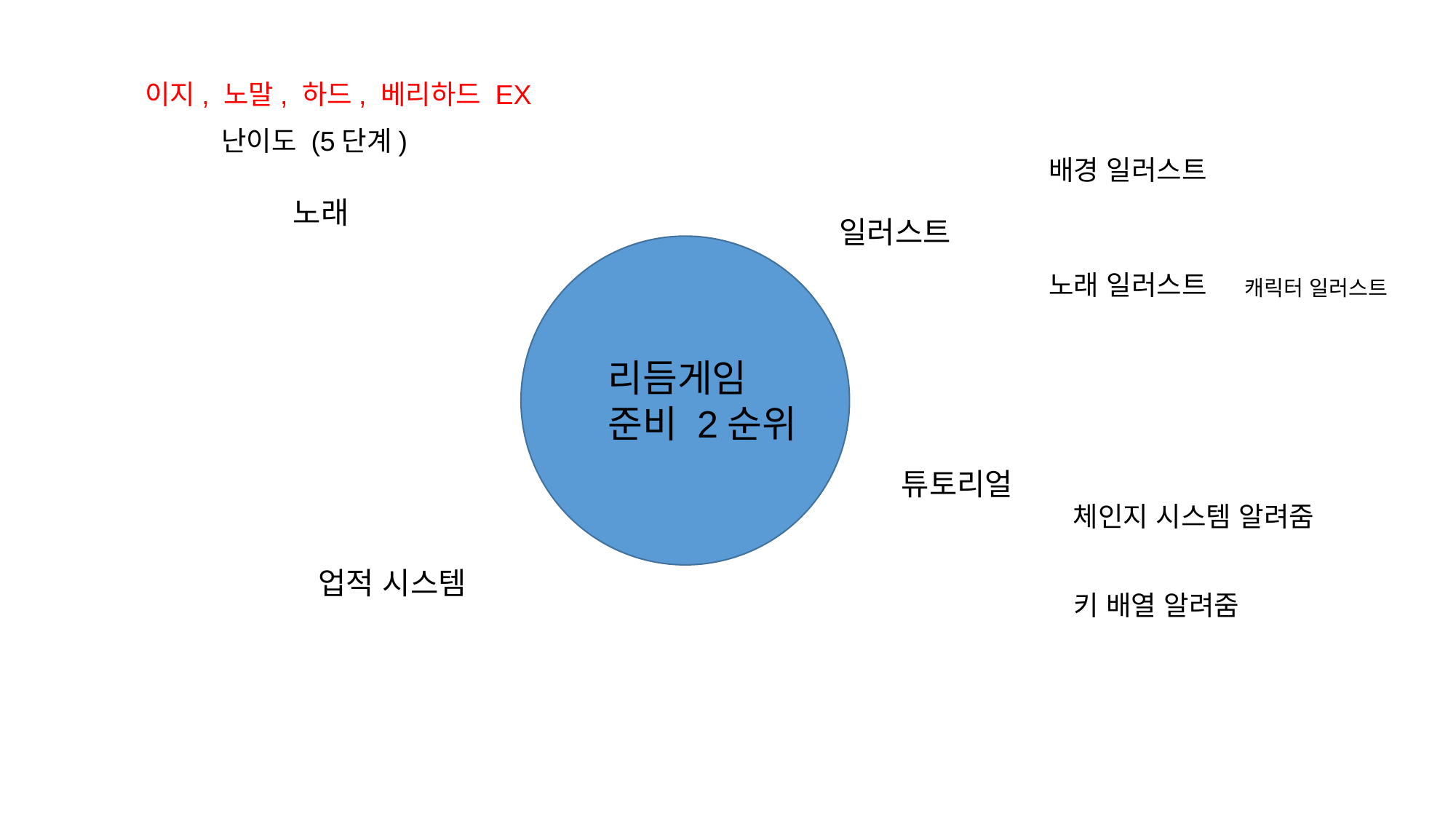

이지, 노말, 하드, 베리하드 EX
난이도 (5단계)
배경 일러스트
노래
일러스트

노래 일러스트
캐릭터 일러스트
리듬게임
준비 2순위
튜토리얼
체인지 시스템 알려줌
업적 시스템
키 배열 알려줌